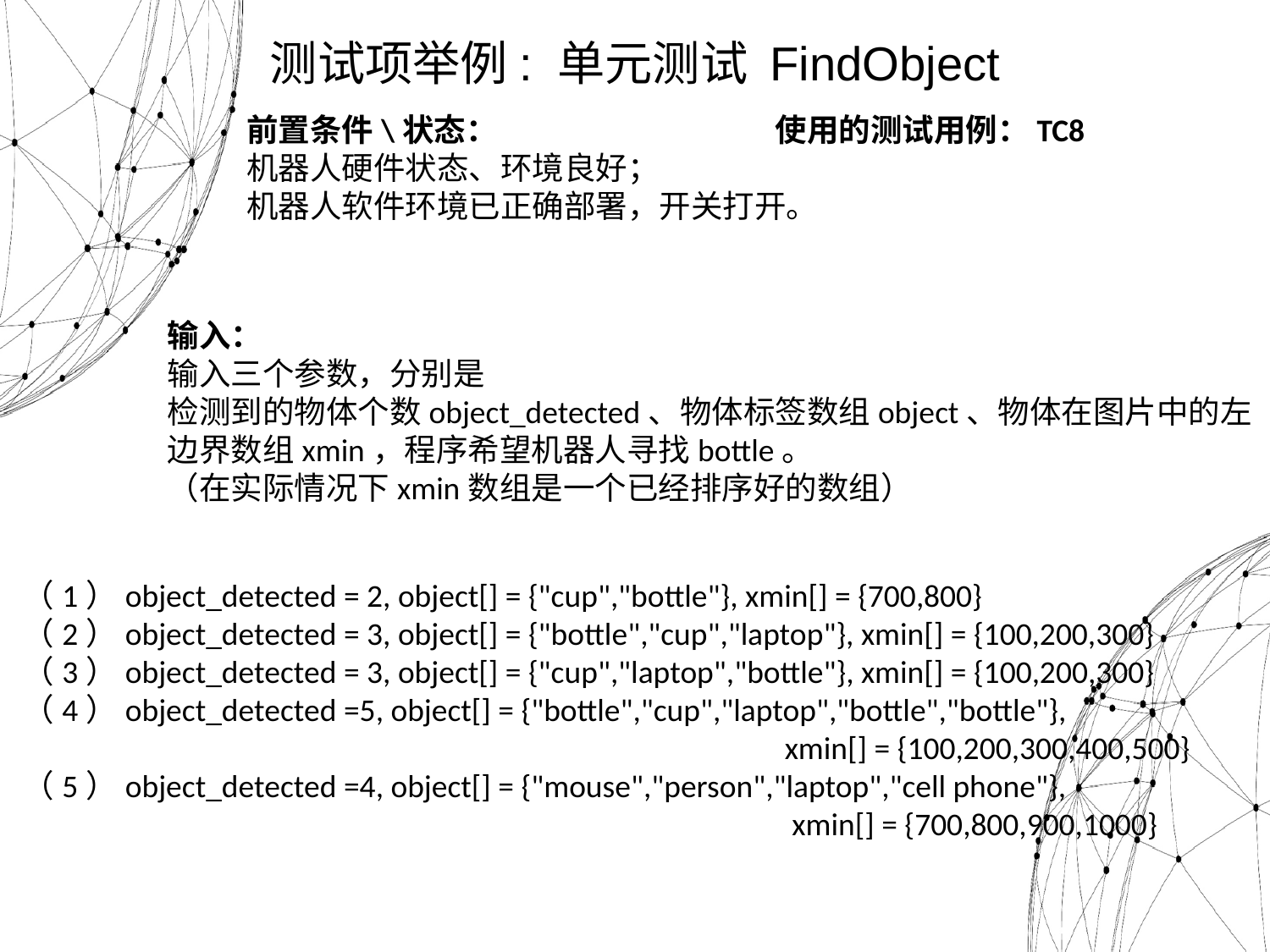

测试项举例: 单元测试 FindObject

前置条件\状态：
机器人硬件状态、环境良好；
机器人软件环境已正确部署，开关打开。
使用的测试用例：TC8
输入：
输入三个参数，分别是
检测到的物体个数object_detected、物体标签数组object、物体在图片中的左
边界数组xmin，程序希望机器人寻找bottle。
（在实际情况下xmin数组是一个已经排序好的数组）

（1）object_detected = 2, object[] = {"cup","bottle"}, xmin[] = {700,800}
（2）object_detected = 3, object[] = {"bottle","cup","laptop"}, xmin[] = {100,200,300}
（3）object_detected = 3, object[] = {"cup","laptop","bottle"}, xmin[] = {100,200,300}
（4）object_detected =5, object[] = {"bottle","cup","laptop","bottle","bottle"},
						xmin[] = {100,200,300,400,500}
（5）object_detected =4, object[] = {"mouse","person","laptop","cell phone"},
						 xmin[] = {700,800,900,1000}